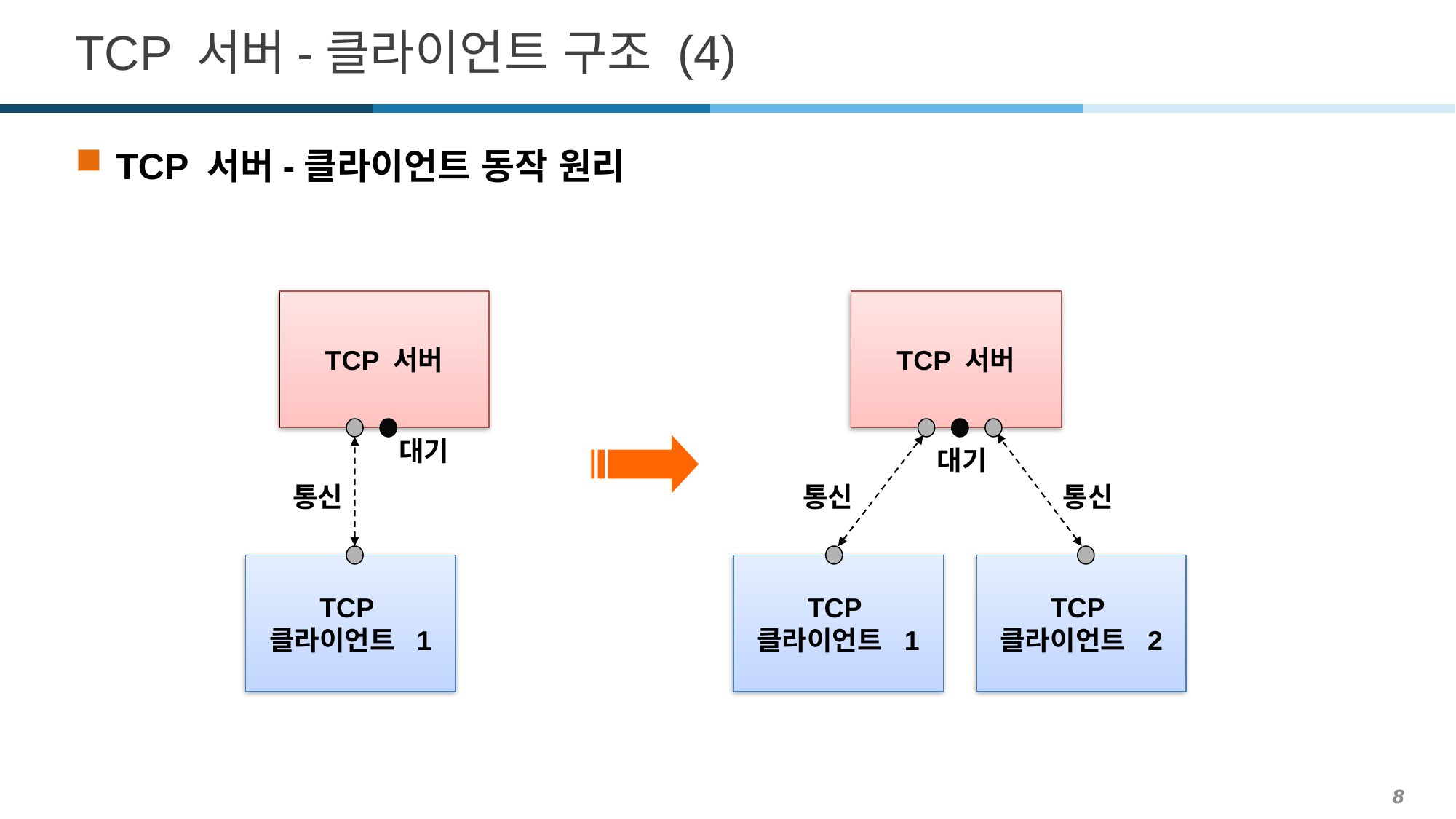

# TCP 서버-클라이언트 구조 (4)
TCP 서버-클라이언트 동작 원리
TCP 서버

대기
통신

TCP
클라이언트  1
TCP 서버

대기
통신
통신

TCP
클라이언트  1
TCP
클라이언트  2